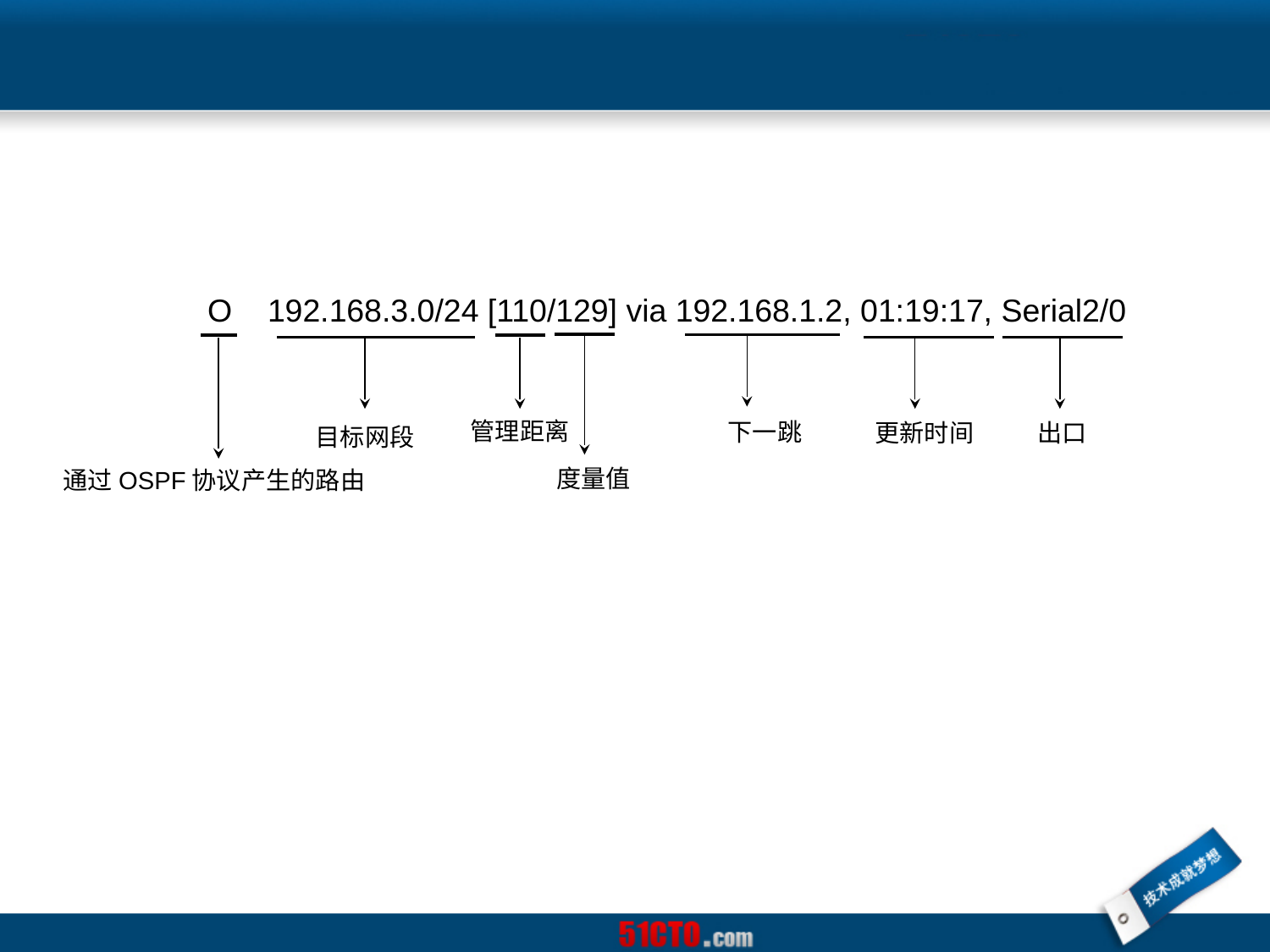

O    192.168.3.0/24 [110/129] via 192.168.1.2, 01:19:17, Serial2/0
管理距离
下一跳
出口
更新时间
目标网段
度量值
通过OSPF协议产生的路由